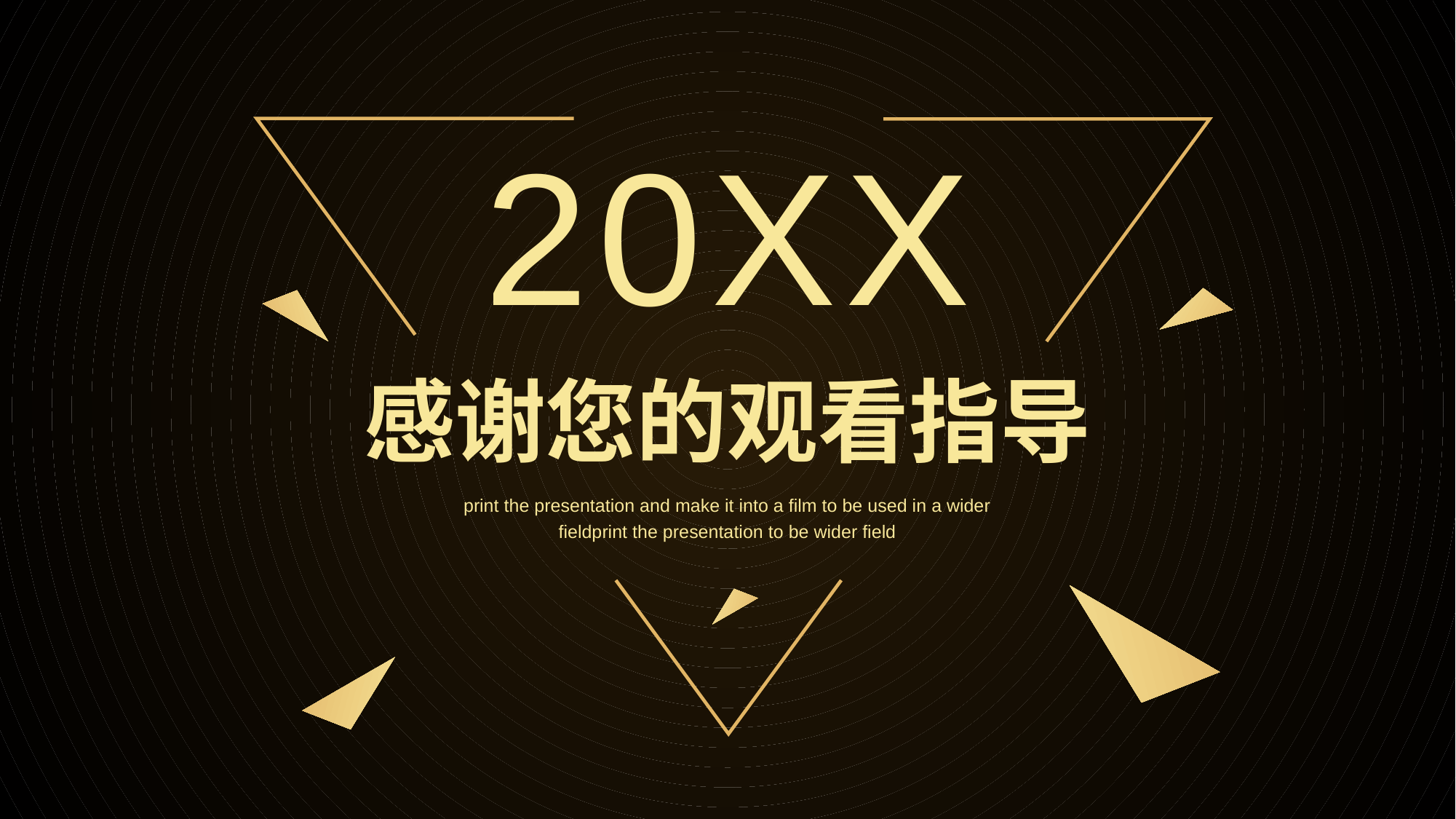

20XX

感谢您的观看指导
print the presentation and make it into a film to be used in a wider fieldprint the presentation to be wider field